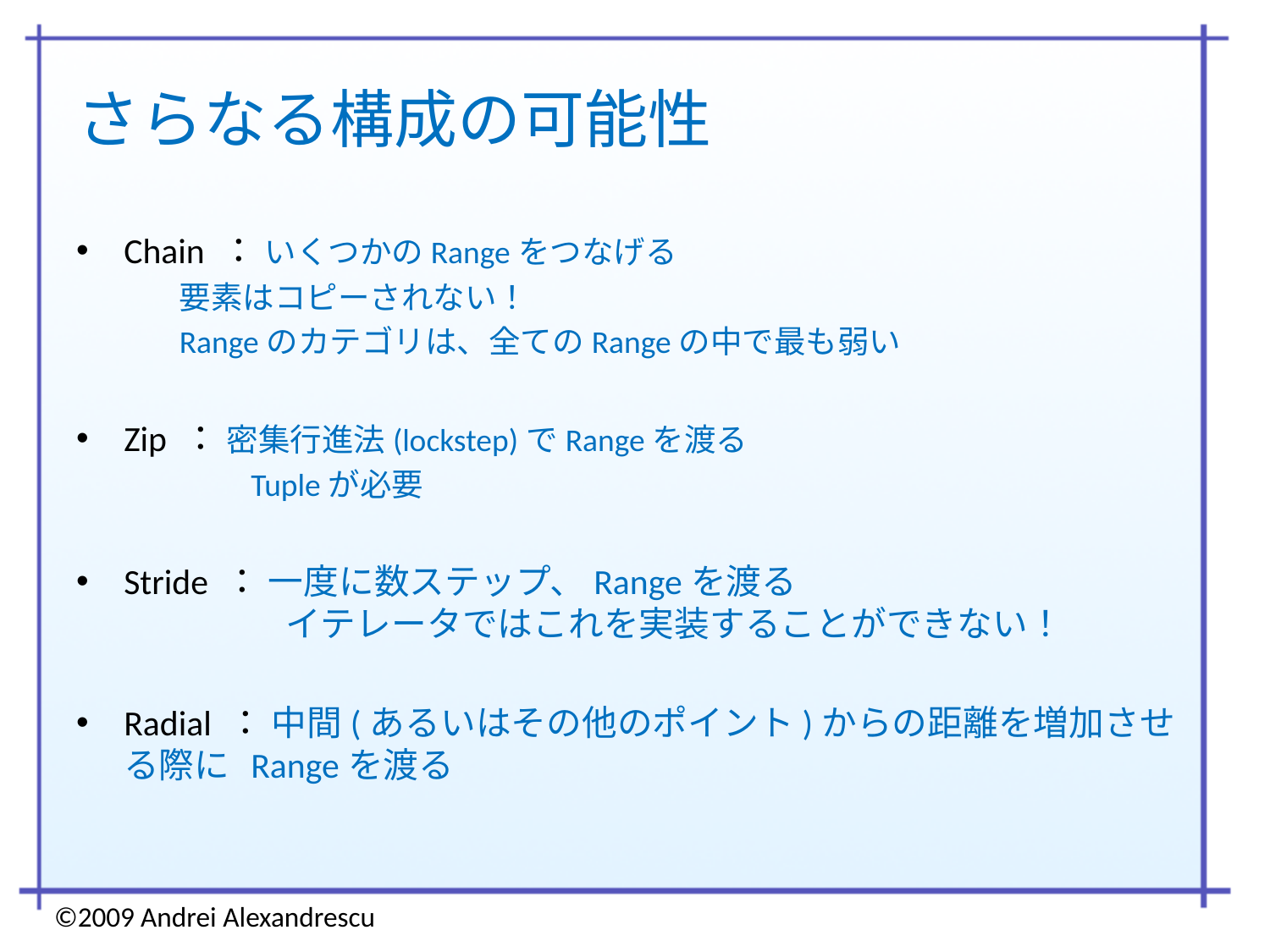

# さらなる構成の可能性
Chain ： いくつかのRangeをつなげる
	要素はコピーされない！
	Rangeのカテゴリは、全てのRangeの中で最も弱い

Zip ： 密集行進法(lockstep)でRangeを渡る
		Tupleが必要

Stride ： 一度に数ステップ、Rangeを渡る
	　イテレータではこれを実装することができない！

Radial ： 中間(あるいはその他のポイント)からの距離を増加させる際に	Rangeを渡る
©2009 Andrei Alexandrescu